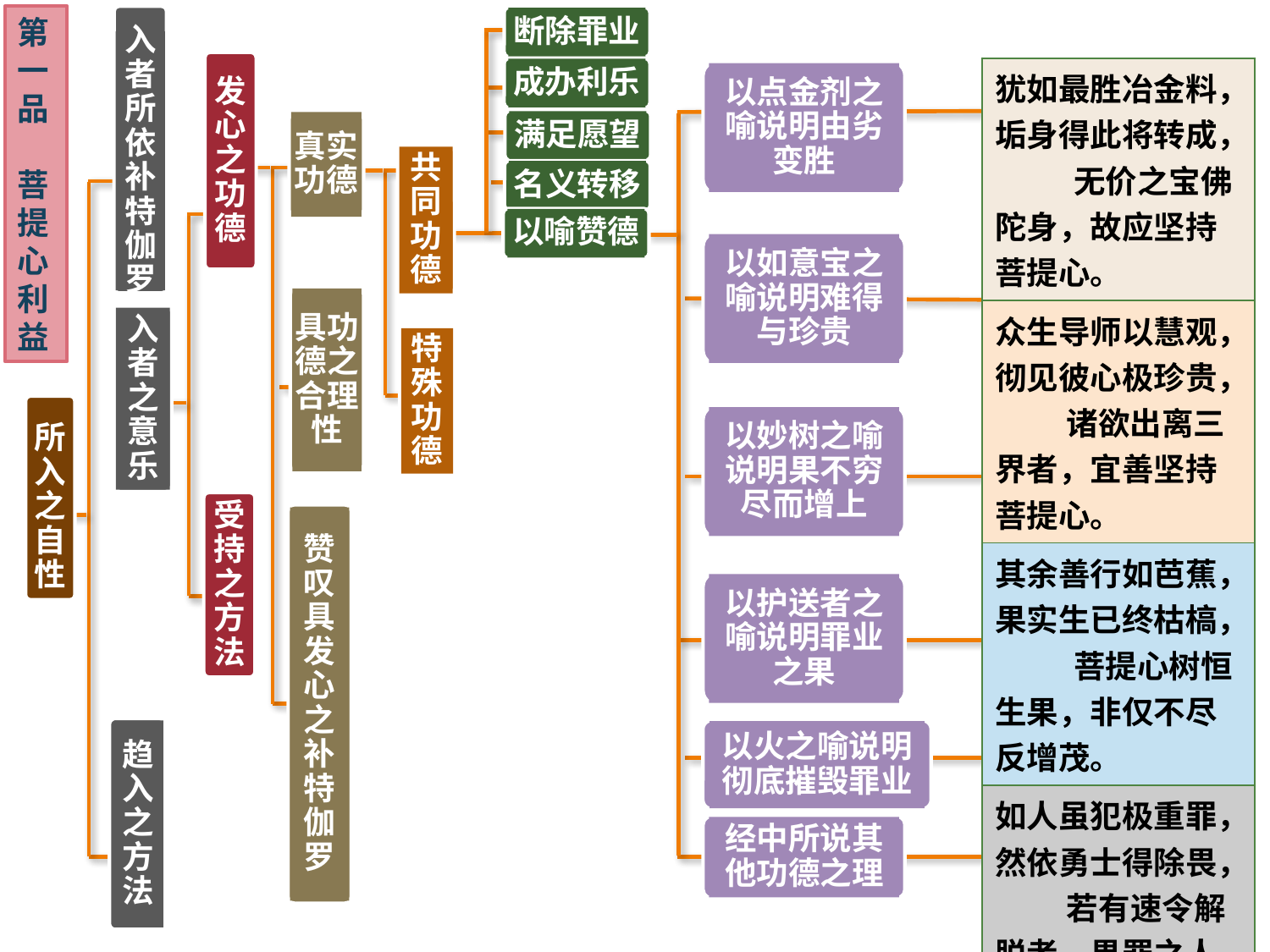

第一
品
 菩提心利益

入者所依补特伽罗

断除罪业

发心之功德
| 犹如最胜冶金料，垢身得此将转成， 无价之宝佛陀身，故应坚持菩提心。 |
| --- |
| 众生导师以慧观，彻见彼心极珍贵， 诸欲出离三界者，宜善坚持菩提心。 |
| 其余善行如芭蕉，果实生已终枯槁， 菩提心树恒生果，非仅不尽反增茂。 |
| 如人虽犯极重罪，然依勇士得除畏， 若有速令解脱者，畏罪之人何不依。 |
| 菩提心如末劫火，刹那能毁诸重罪。 |
| 智者弥勒谕善财，彼心利益无限量。 |

成办利乐

以点金剂之喻说明由劣变胜

满足愿望

真实功德

共同功德

名义转移

以喻赞德

以如意宝之喻说明难得与珍贵

具功德之合理性

入者之意乐

特殊功德

所入之自性

以妙树之喻说明果不穷尽而增上

受持之方法

赞叹具发心之补特伽罗

以护送者之喻说明罪业之果

趋入之方法

以火之喻说明彻底摧毁罪业

经中所说其他功德之理